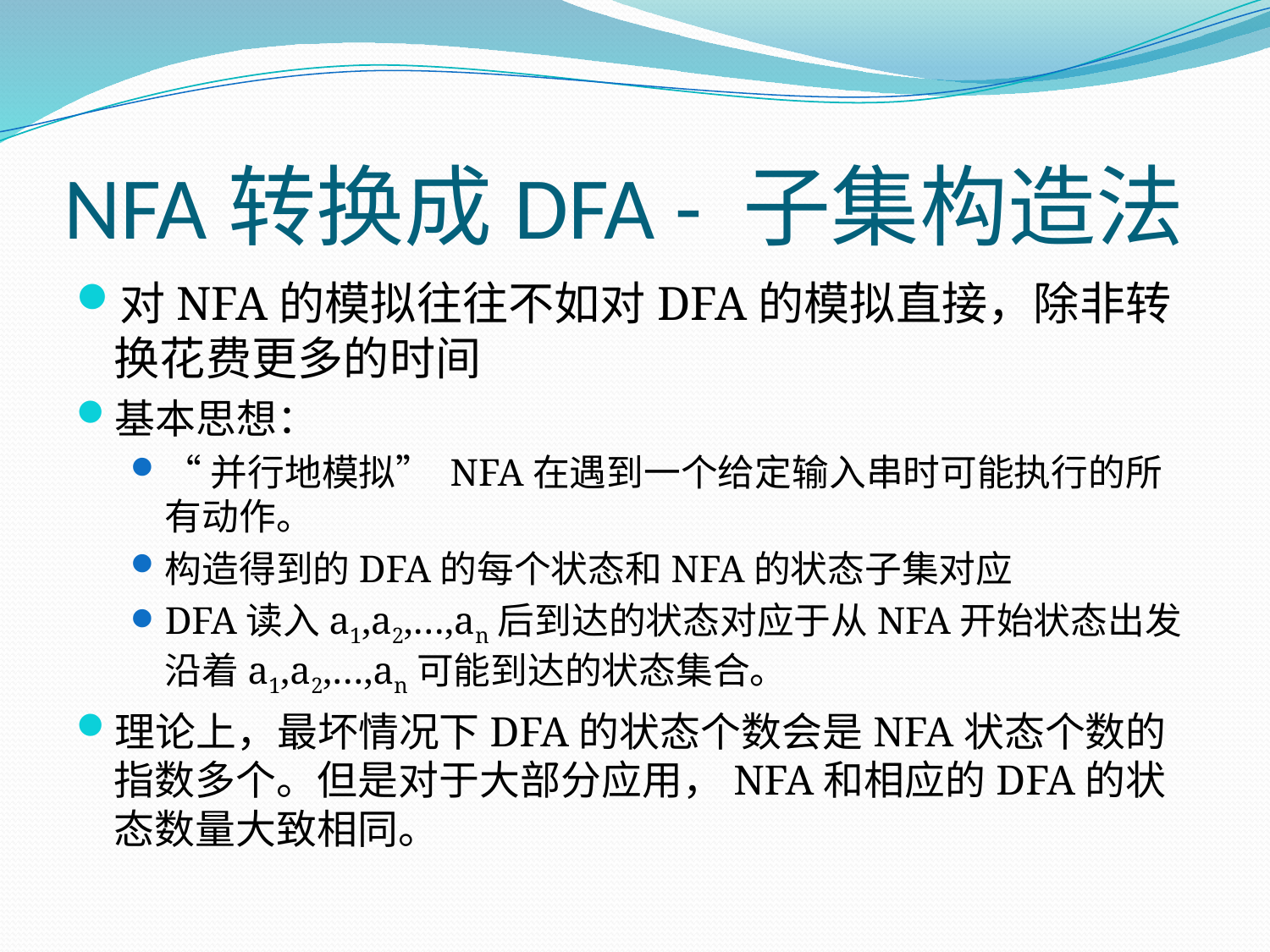

# NFA转换成DFA - 子集构造法
对NFA的模拟往往不如对DFA的模拟直接，除非转换花费更多的时间
基本思想：
“并行地模拟” NFA在遇到一个给定输入串时可能执行的所有动作。
构造得到的DFA的每个状态和NFA的状态子集对应
DFA读入a1,a2,…,an后到达的状态对应于从NFA开始状态出发沿着a1,a2,…,an可能到达的状态集合。
理论上，最坏情况下DFA的状态个数会是NFA状态个数的指数多个。但是对于大部分应用，NFA和相应的DFA的状态数量大致相同。